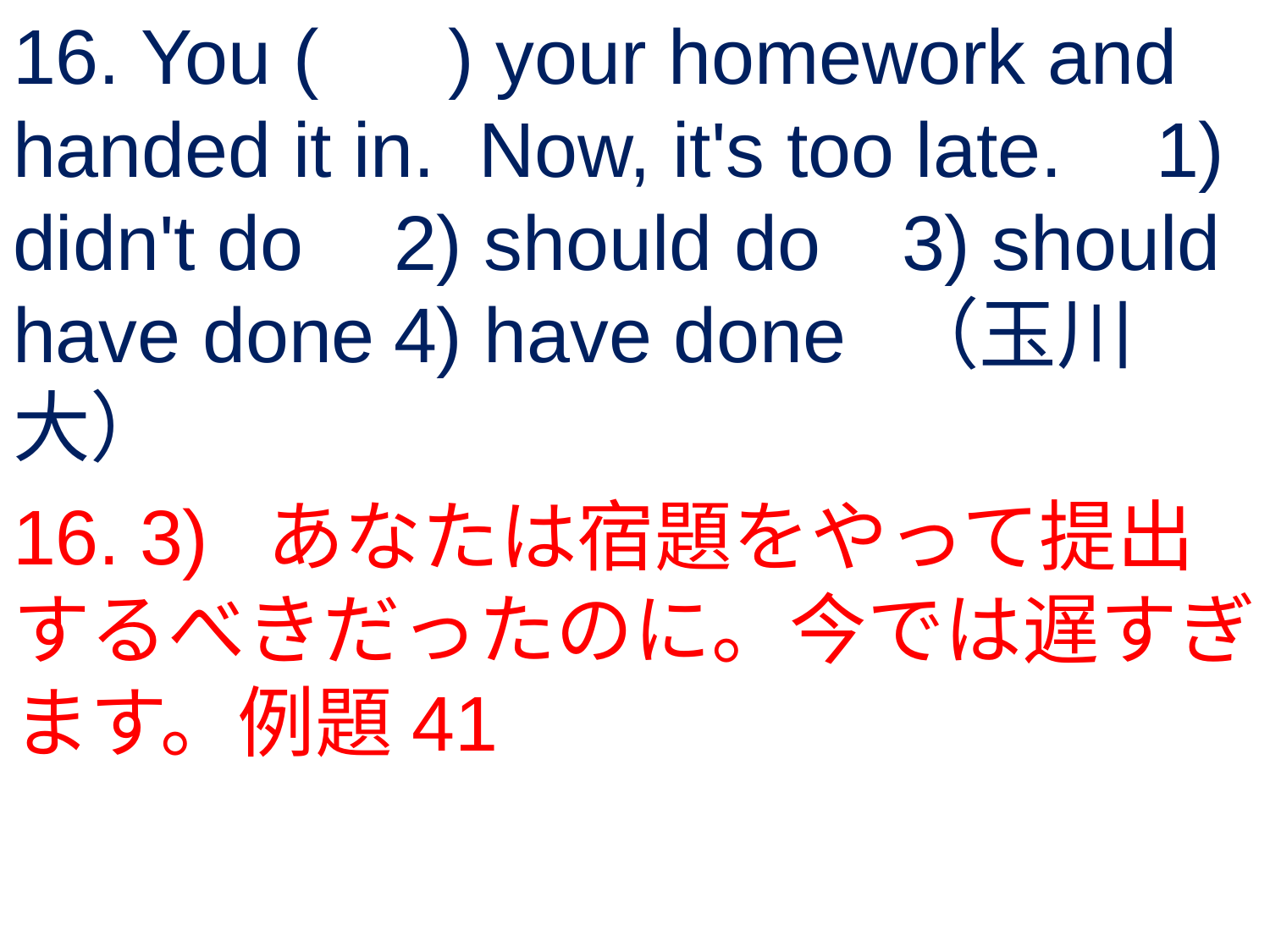

# 16. You (      ) your homework and handed it in.  Now, it's too late.	1) didn't do	2) should do	3) should have done	4) have done	（玉川大）
16.	3) 	あなたは宿題をやって提出するべきだったのに。今では遅すぎます。例題41